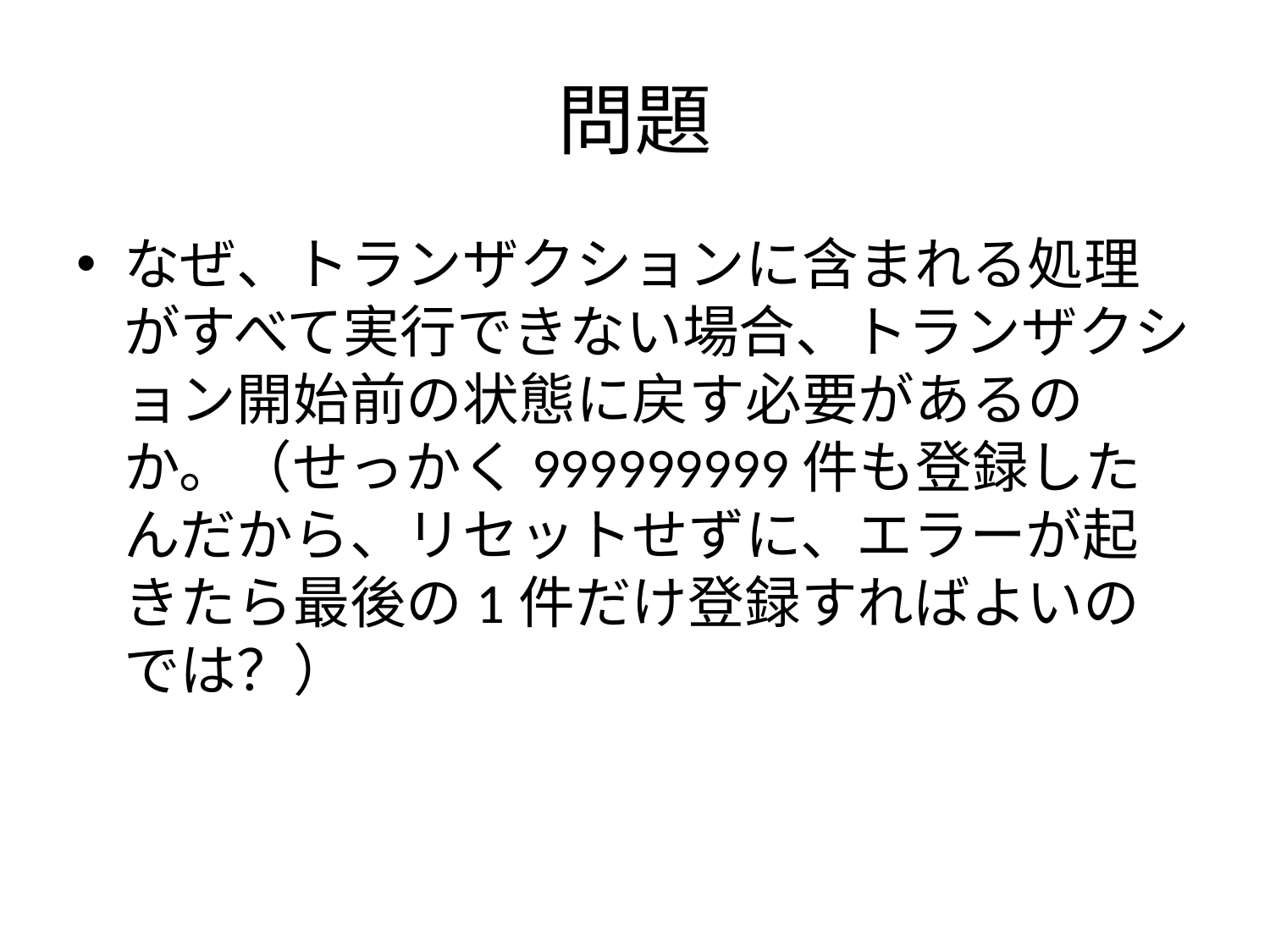

# 問題
なぜ、トランザクションに含まれる処理がすべて実行できない場合、トランザクション開始前の状態に戻す必要があるのか。（せっかく999999999件も登録したんだから、リセットせずに、エラーが起きたら最後の1件だけ登録すればよいのでは？）